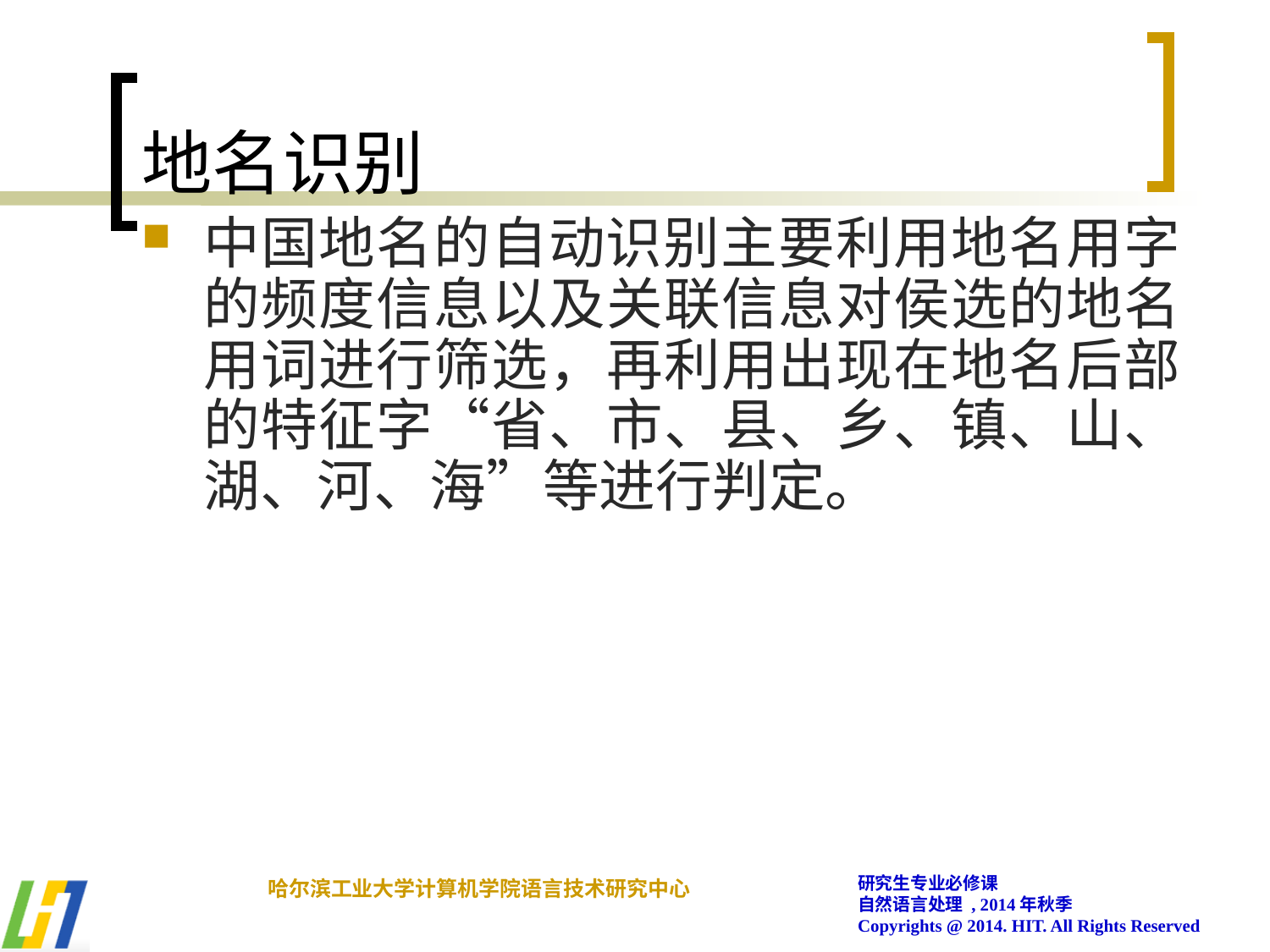

# 地名识别
中国地名的自动识别主要利用地名用字的频度信息以及关联信息对侯选的地名用词进行筛选，再利用出现在地名后部的特征字“省、市、县、乡、镇、山、湖、河、海”等进行判定。
研究生专业必修课
自然语言处理 , 2014年秋季
Copyrights @ 2014. HIT. All Rights Reserved
哈尔滨工业大学计算机学院语言技术研究中心